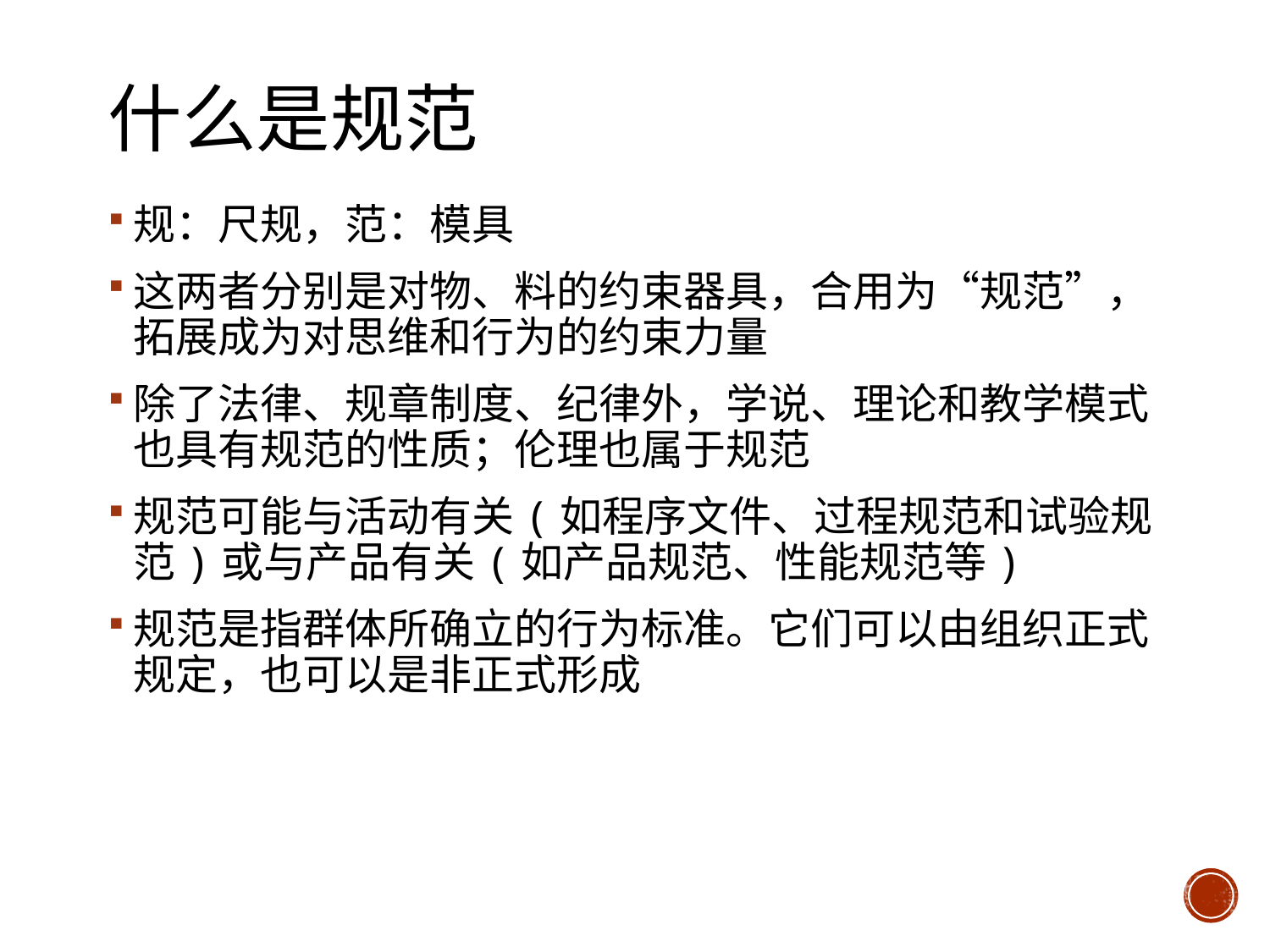

# 什么是规范
规：尺规，范：模具
这两者分别是对物、料的约束器具，合用为“规范”，拓展成为对思维和行为的约束力量
除了法律、规章制度、纪律外，学说、理论和教学模式也具有规范的性质；伦理也属于规范
规范可能与活动有关(如程序文件、过程规范和试验规范)或与产品有关(如产品规范、性能规范等)
规范是指群体所确立的行为标准。它们可以由组织正式规定，也可以是非正式形成